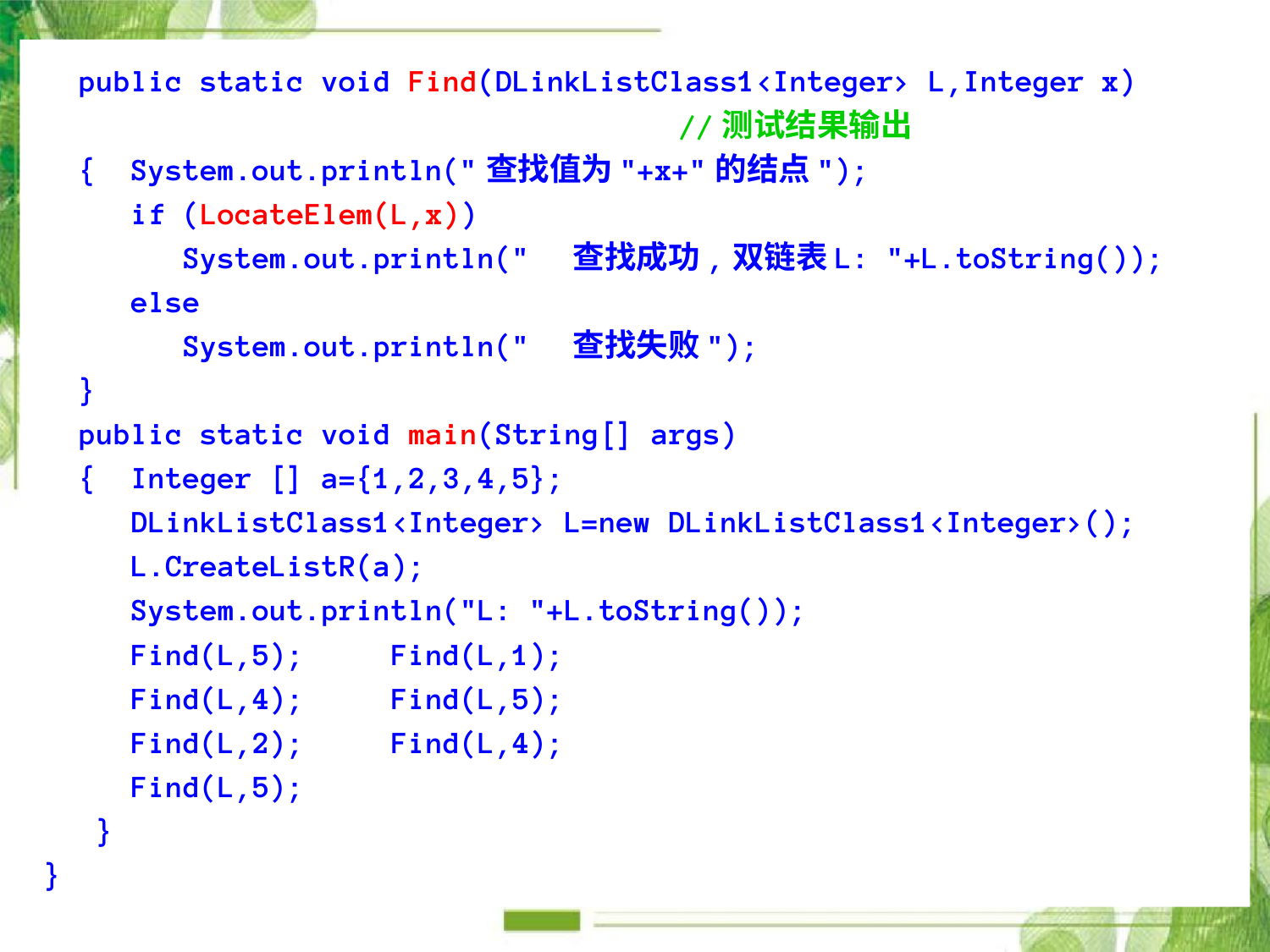

public static void Find(DLinkListClass1<Integer> L,Integer x)
  					//测试结果输出
  {  System.out.println("查找值为"+x+"的结点");
     if (LocateElem(L,x))
        System.out.println("  查找成功,双链表L: "+L.toString());
     else
        System.out.println("  查找失败");
  }
  public static void main(String[] args)
  {  Integer [] a={1,2,3,4,5};
     DLinkListClass1<Integer> L=new DLinkListClass1<Integer>();
     L.CreateListR(a);
     System.out.println("L: "+L.toString());
     Find(L,5);     Find(L,1);
     Find(L,4);     Find(L,5);
     Find(L,2);     Find(L,4);
     Find(L,5);
   }
}